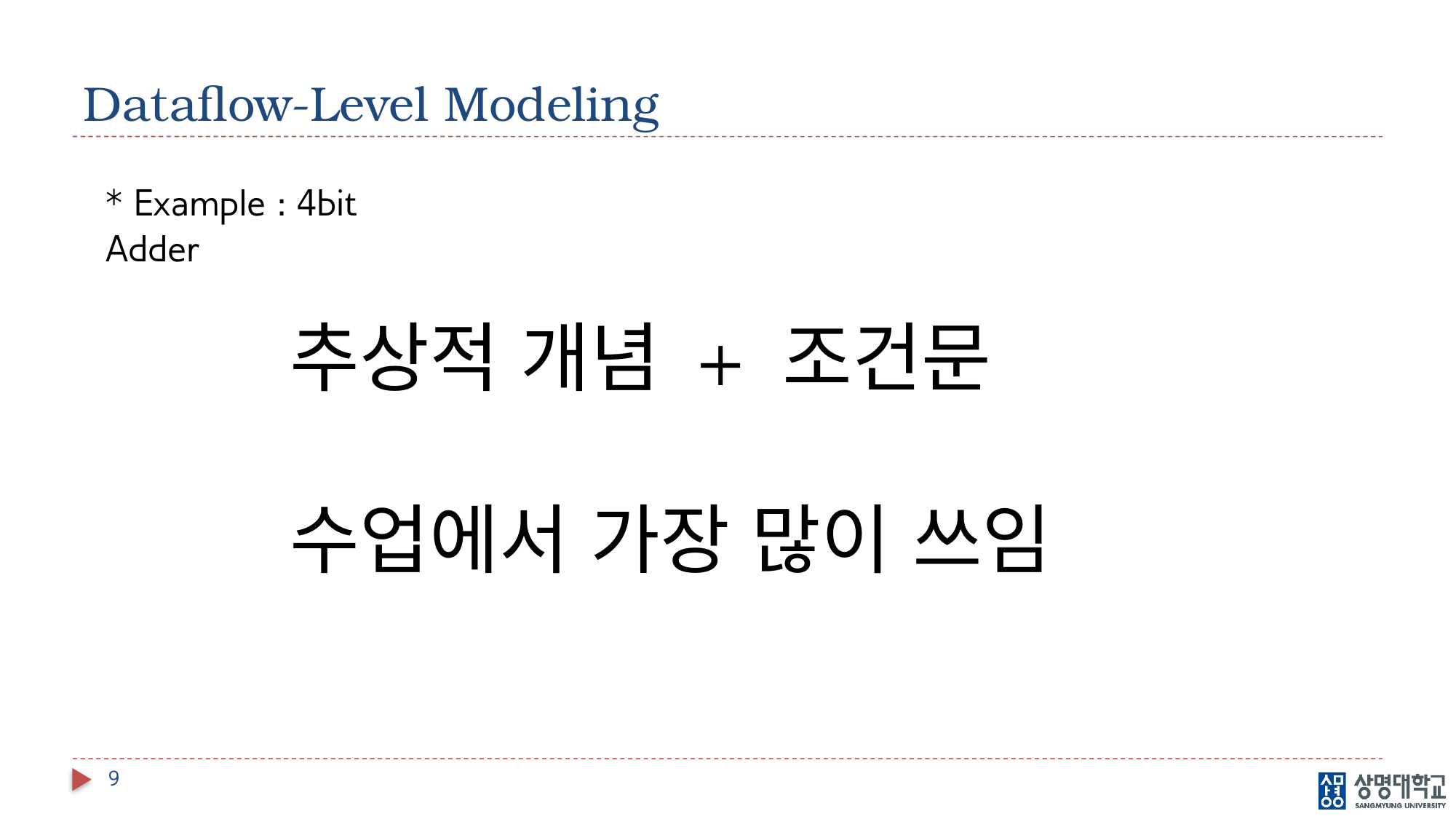

# Dataflow-Level Modeling
* Example : 4bit Adder
추상적 개념 + 조건문

수업에서 가장 많이 쓰임
9